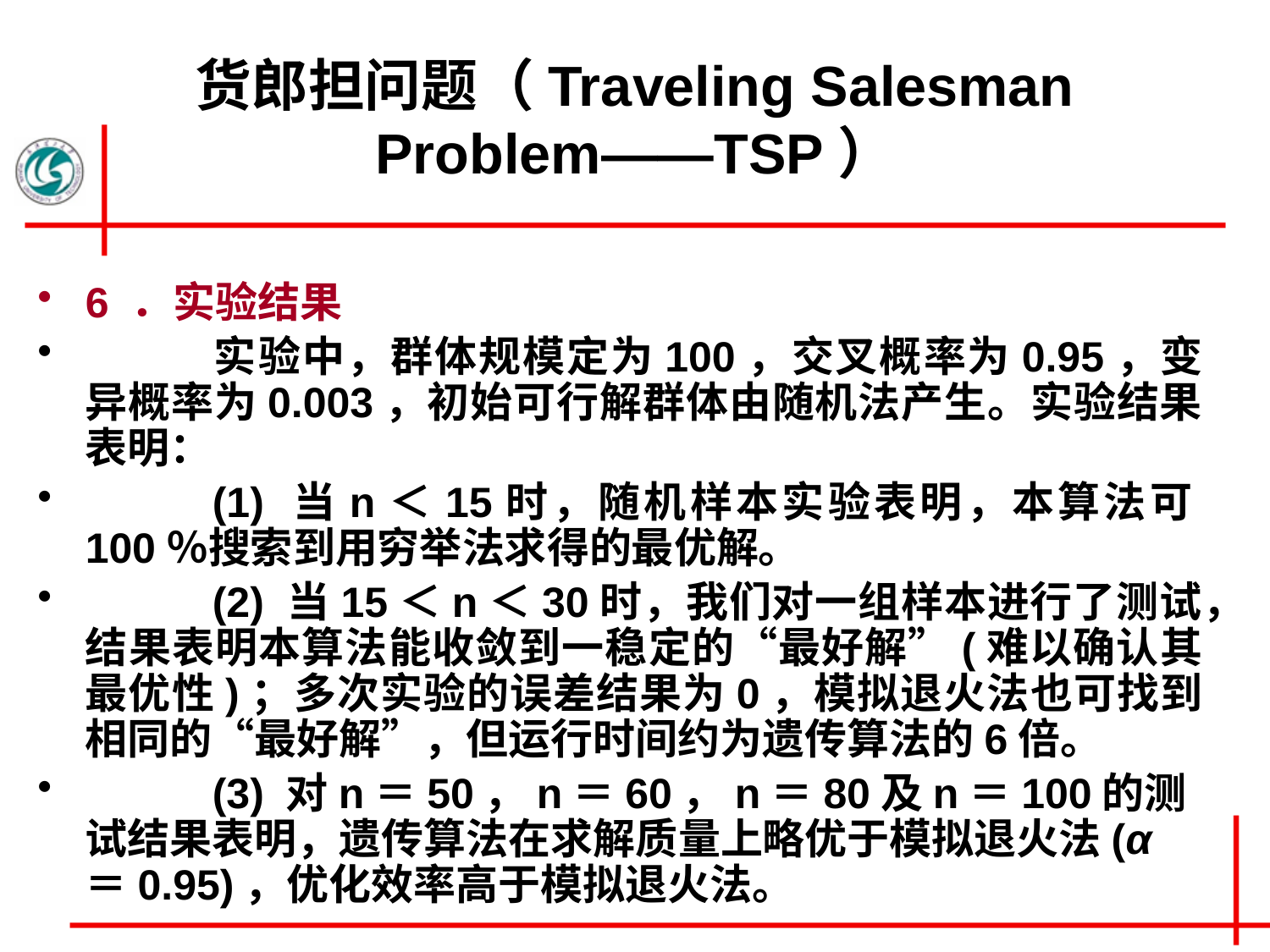

# 货郎担问题（Traveling Salesman Problem——TSP）
6 ．实验结果
	实验中，群体规模定为100，交叉概率为0.95，变异概率为0.003，初始可行解群体由随机法产生。实验结果表明：
	(1) 当n＜15时，随机样本实验表明，本算法可100％搜索到用穷举法求得的最优解。
	(2) 当15＜n＜30时，我们对一组样本进行了测试，结果表明本算法能收敛到一稳定的“最好解”(难以确认其最优性)；多次实验的误差结果为0，模拟退火法也可找到相同的“最好解”，但运行时间约为遗传算法的6倍。
	(3) 对n＝50，n＝60，n＝80及n＝100的测试结果表明，遗传算法在求解质量上略优于模拟退火法(α＝0.95)，优化效率高于模拟退火法。